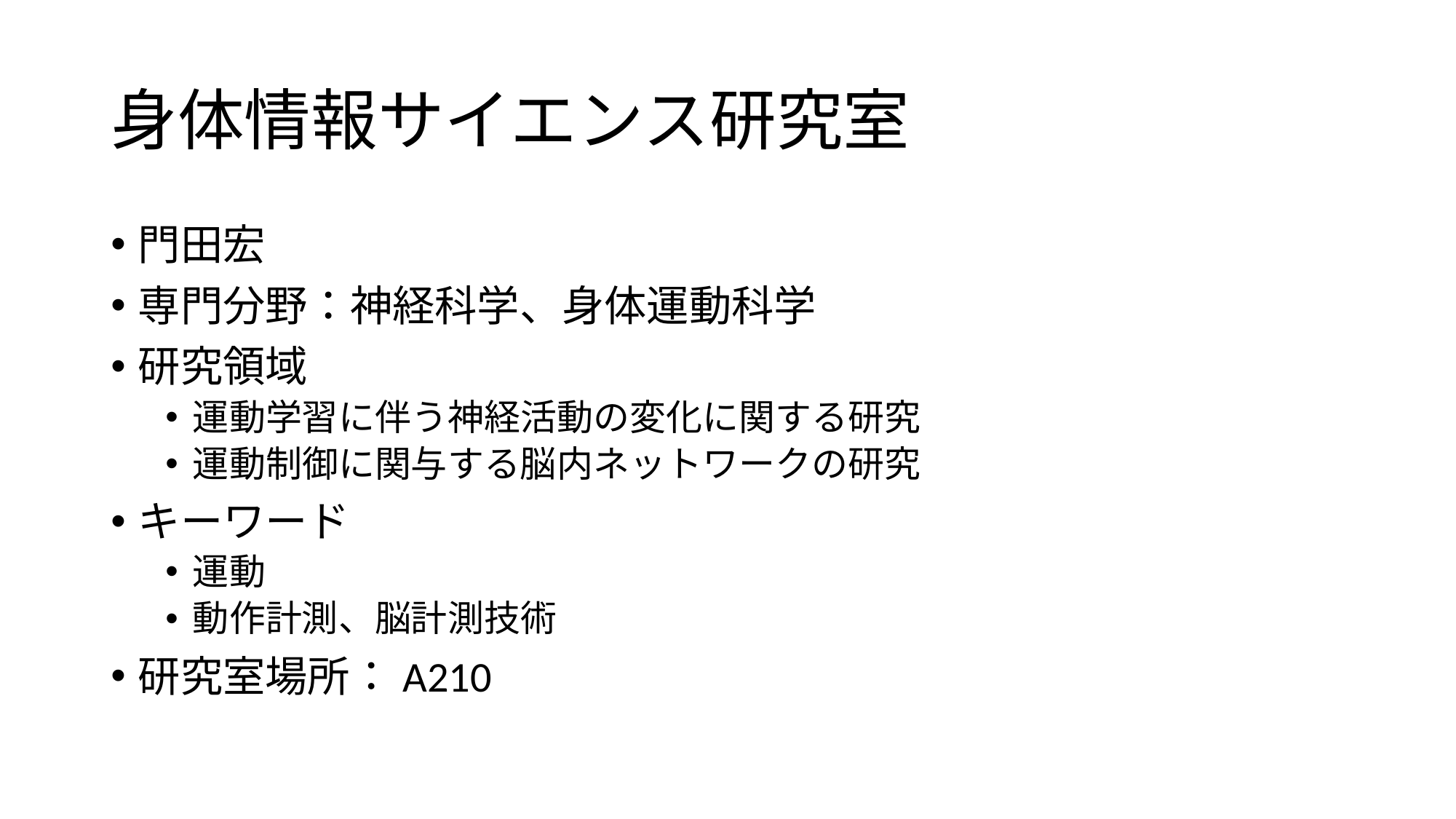

# 身体情報サイエンス研究室
門田宏
専門分野：神経科学、身体運動科学
研究領域
運動学習に伴う神経活動の変化に関する研究
運動制御に関与する脳内ネットワークの研究
キーワード
運動
動作計測、脳計測技術
研究室場所：A210